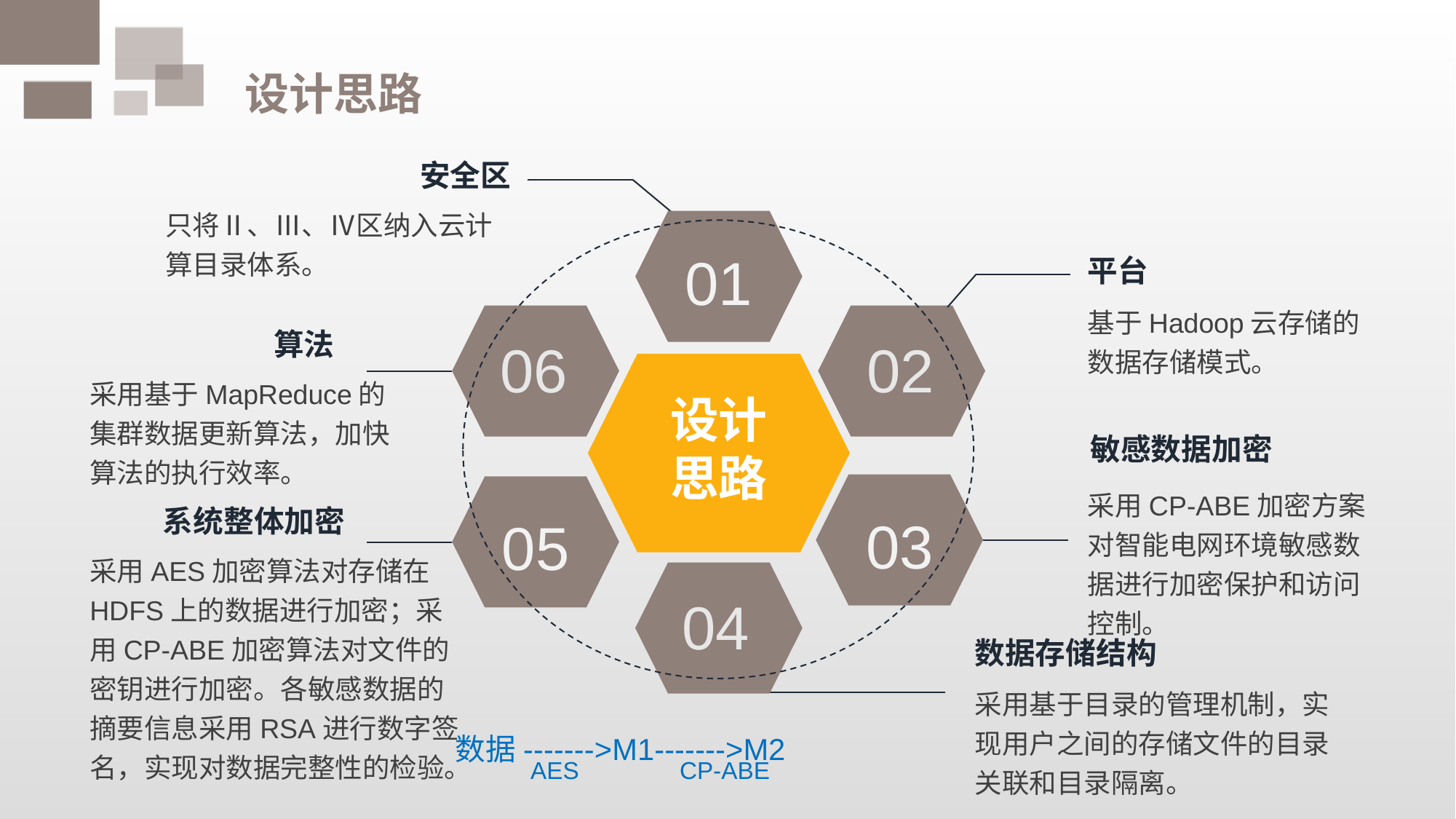

设计思路
安全区
只将Ⅱ、Ⅲ、Ⅳ区纳入云计算目录体系。

01

平台
基于Hadoop云存储的数据存储模式。

06

02
算法

设计思路
采用基于MapReduce的集群数据更新算法，加快算法的执行效率。
敏感数据加密

03
采用CP-ABE加密方案对智能电网环境敏感数据进行加密保护和访问控制。

05
系统整体加密
采用AES加密算法对存储在HDFS上的数据进行加密；采用CP-ABE加密算法对文件的密钥进行加密。各敏感数据的摘要信息采用RSA进行数字签名，实现对数据完整性的检验。

04
数据存储结构
采用基于目录的管理机制，实现用户之间的存储文件的目录关联和目录隔离。
数据------->M1------->M2
         AES               CP-ABE